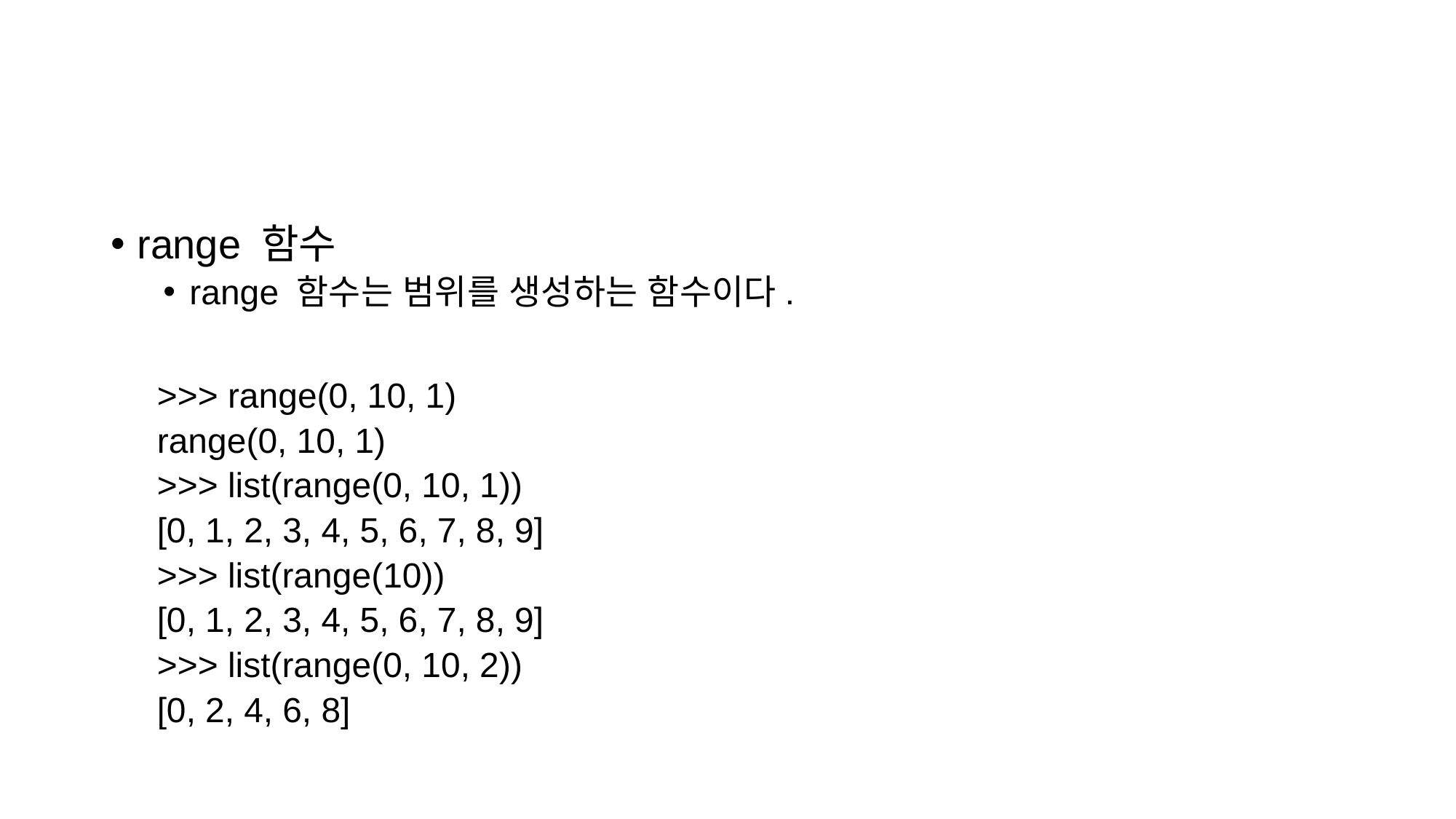

#
range 함수
range 함수는 범위를 생성하는 함수이다.

>>> range(0, 10, 1)
range(0, 10, 1)
>>> list(range(0, 10, 1))
[0, 1, 2, 3, 4, 5, 6, 7, 8, 9]
>>> list(range(10))
[0, 1, 2, 3, 4, 5, 6, 7, 8, 9]
>>> list(range(0, 10, 2))
[0, 2, 4, 6, 8]